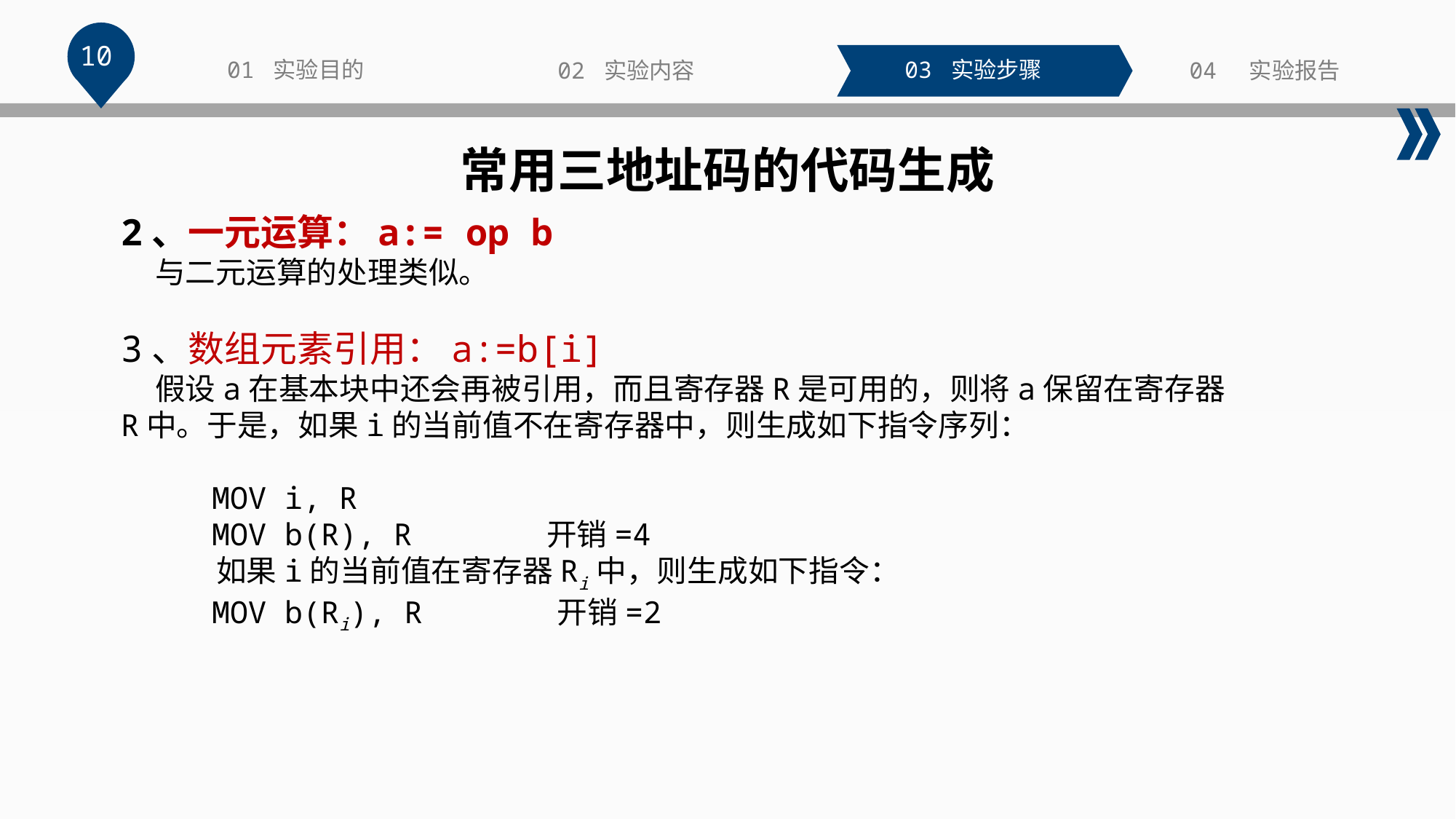

10

01 实验目的
03 实验步骤
02 实验内容
04  实验报告

常用三地址码的代码生成
2、一元运算：a:= op b
    与二元运算的处理类似。

3、数组元素引用：a:=b[i]
    假设a在基本块中还会再被引用，而且寄存器R是可用的，则将a保留在寄存器R中。于是，如果i的当前值不在寄存器中，则生成如下指令序列：

  MOV i, R
  MOV b(R), R       开销=4
     如果i的当前值在寄存器Ri中，则生成如下指令：
  MOV b(Ri), R       开销=2